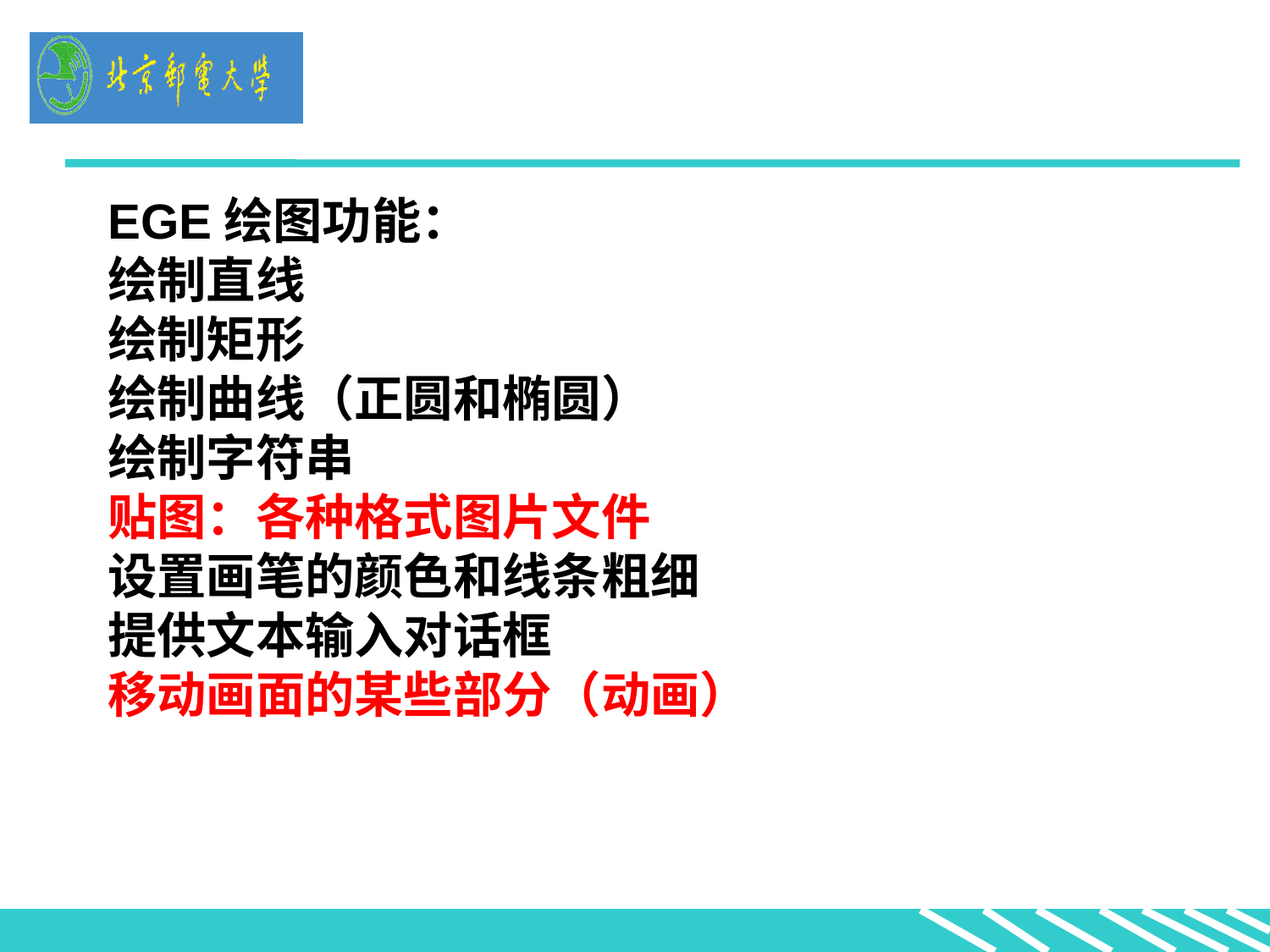

EGE绘图功能：
绘制直线
绘制矩形
绘制曲线（正圆和椭圆）
绘制字符串
贴图：各种格式图片文件
设置画笔的颜色和线条粗细
提供文本输入对话框
移动画面的某些部分（动画）